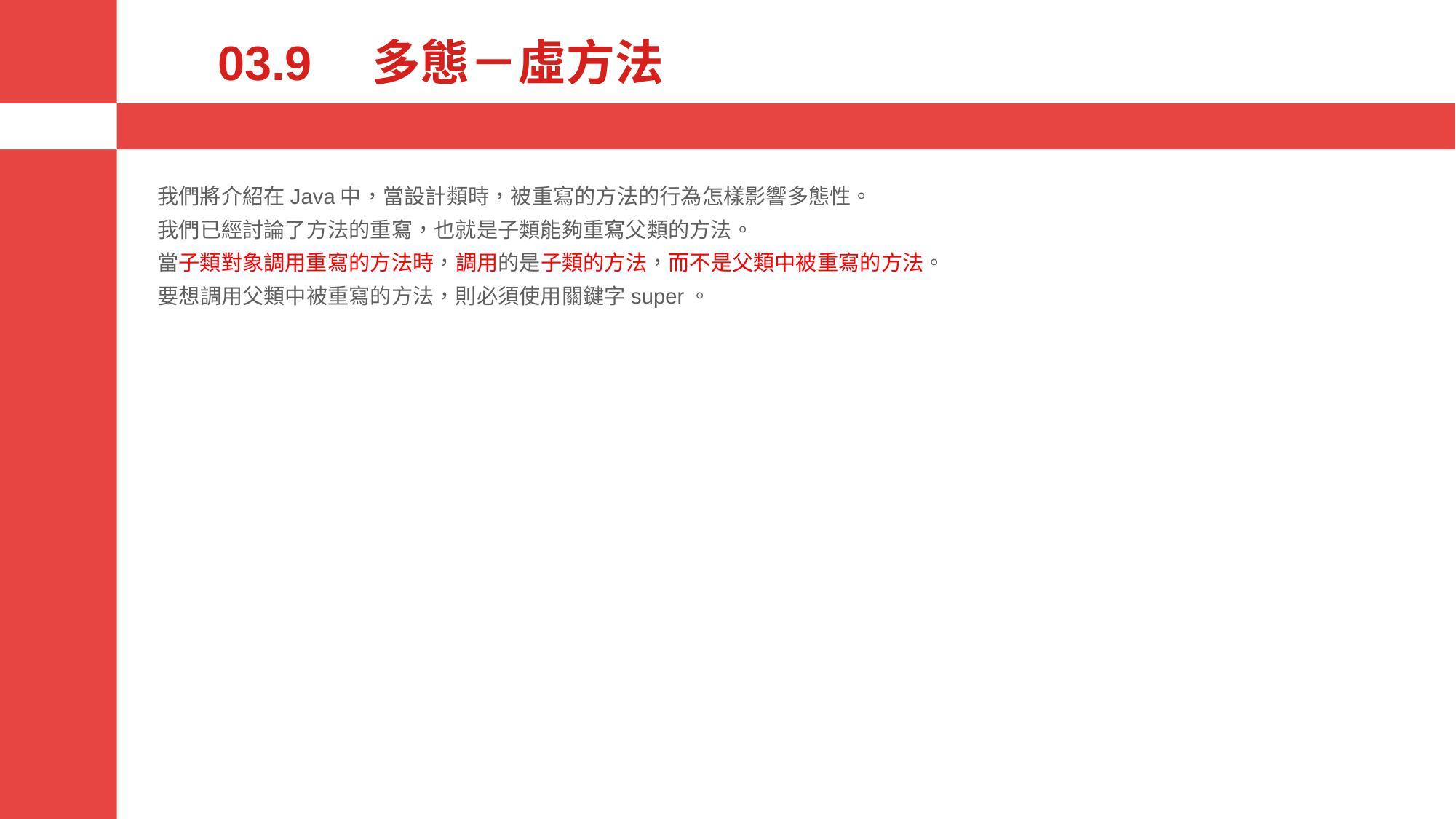

# 03.9　多態－虛方法
我們將介紹在Java中，當設計類時，被重寫的方法的行為怎樣影響多態性。
我們已經討論了方法的重寫，也就是子類能夠重寫父類的方法。
當子類對象調用重寫的方法時，調用的是子類的方法，而不是父類中被重寫的方法。
要想調用父類中被重寫的方法，則必須使用關鍵字super。